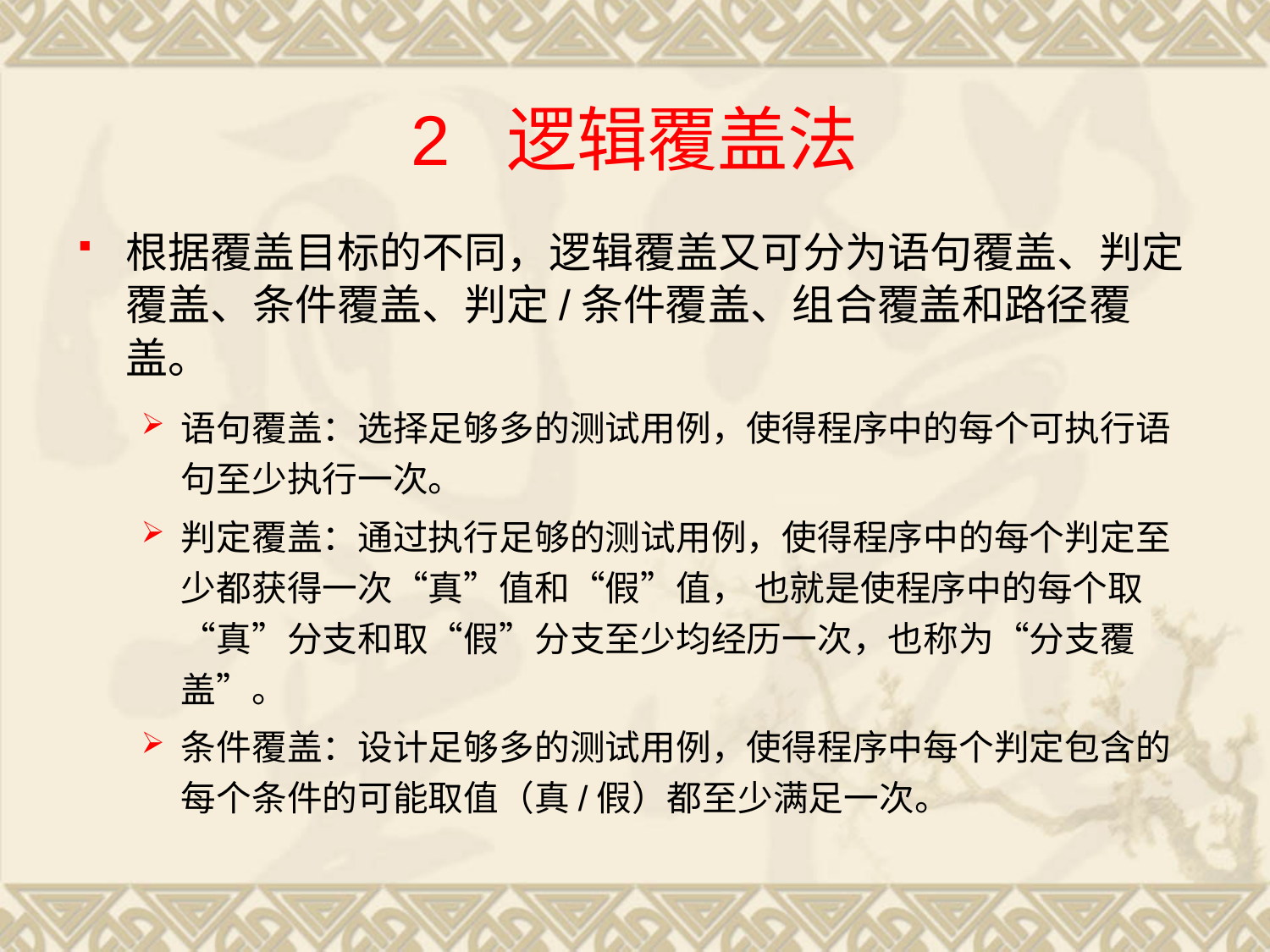

# 2  逻辑覆盖法
根据覆盖目标的不同，逻辑覆盖又可分为语句覆盖、判定覆盖、条件覆盖、判定/条件覆盖、组合覆盖和路径覆盖。
语句覆盖：选择足够多的测试用例，使得程序中的每个可执行语句至少执行一次。
判定覆盖：通过执行足够的测试用例，使得程序中的每个判定至少都获得一次“真”值和“假”值， 也就是使程序中的每个取“真”分支和取“假”分支至少均经历一次，也称为“分支覆盖”。
条件覆盖：设计足够多的测试用例，使得程序中每个判定包含的每个条件的可能取值（真/假）都至少满足一次。